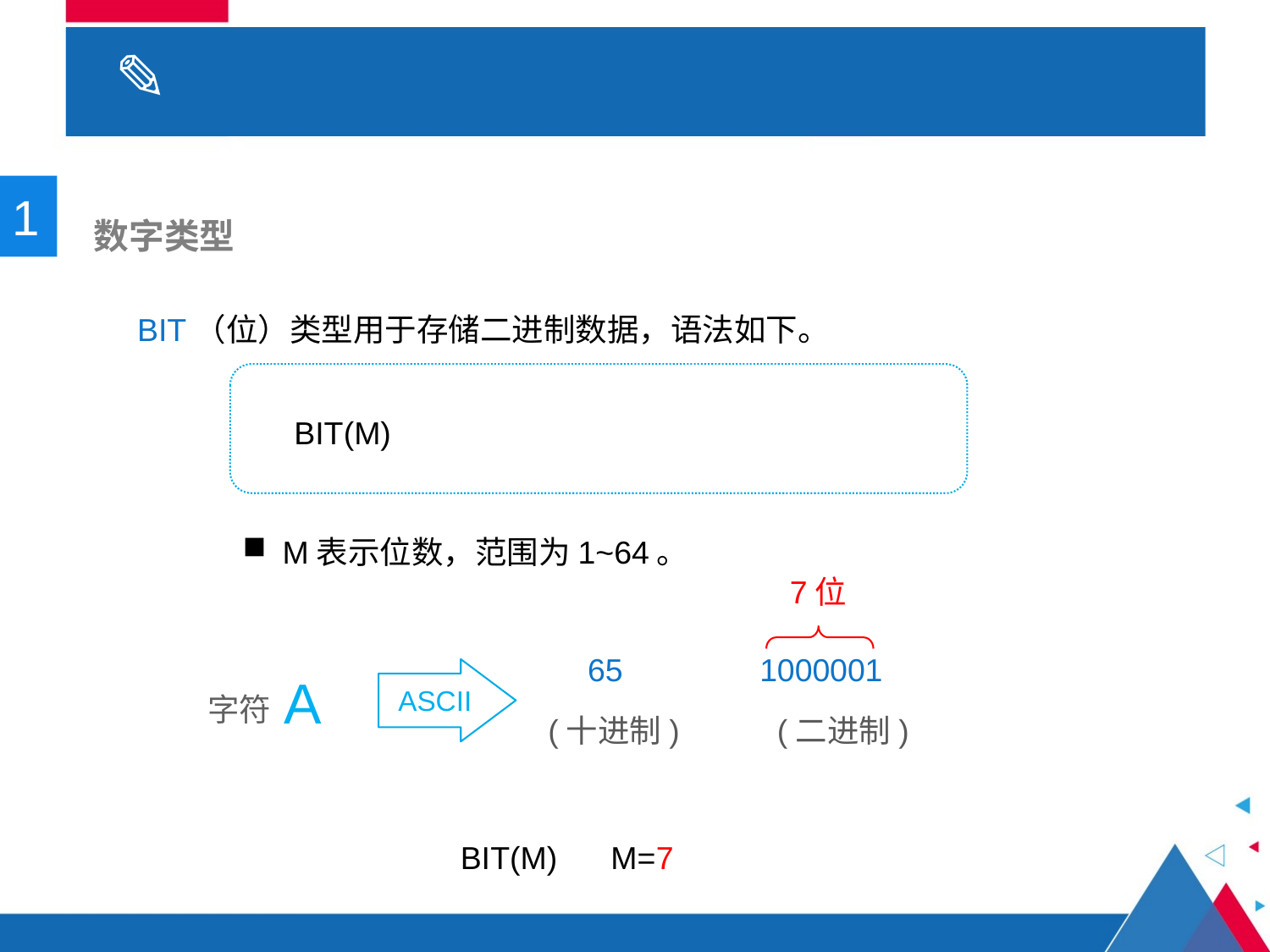

# 3.1 数据类型

1
  数字类型
BIT（位）类型用于存储二进制数据，语法如下。

BIT(M)
M表示位数，范围为1~64。
7位

65
1000001

A
ASCII
字符
(十进制)           (二进制)
BIT(M)      M=7